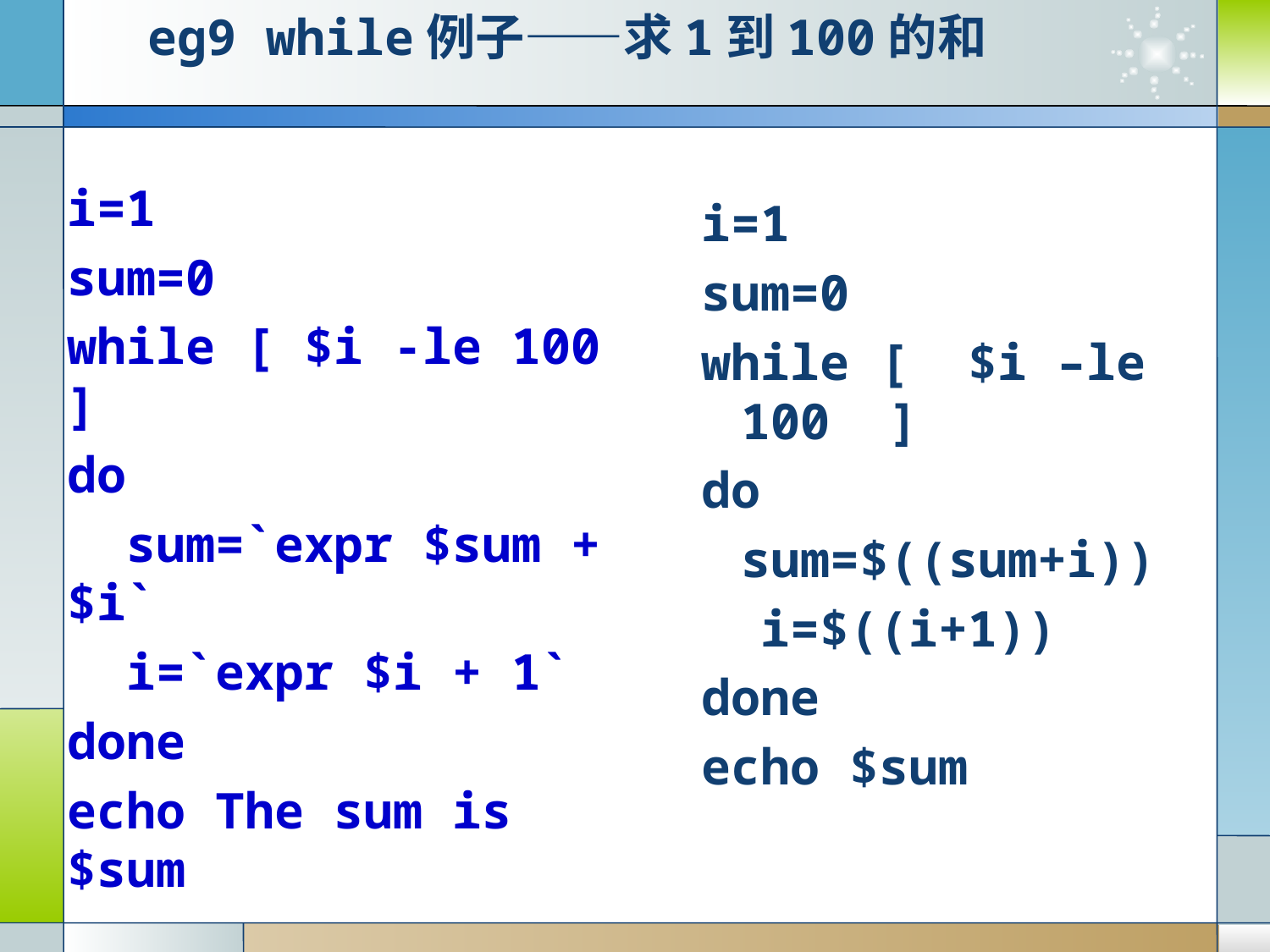

# eg9 while例子——求1到100的和
i=1
sum=0
while [ $i -le 100 ]
do
  sum=`expr $sum + $i`
  i=`expr $i + 1`
done
echo The sum is $sum

i=1
sum=0
while [  $i –le 100  ]
do
	sum=$((sum+i))
  i=$((i+1))
done
echo $sum